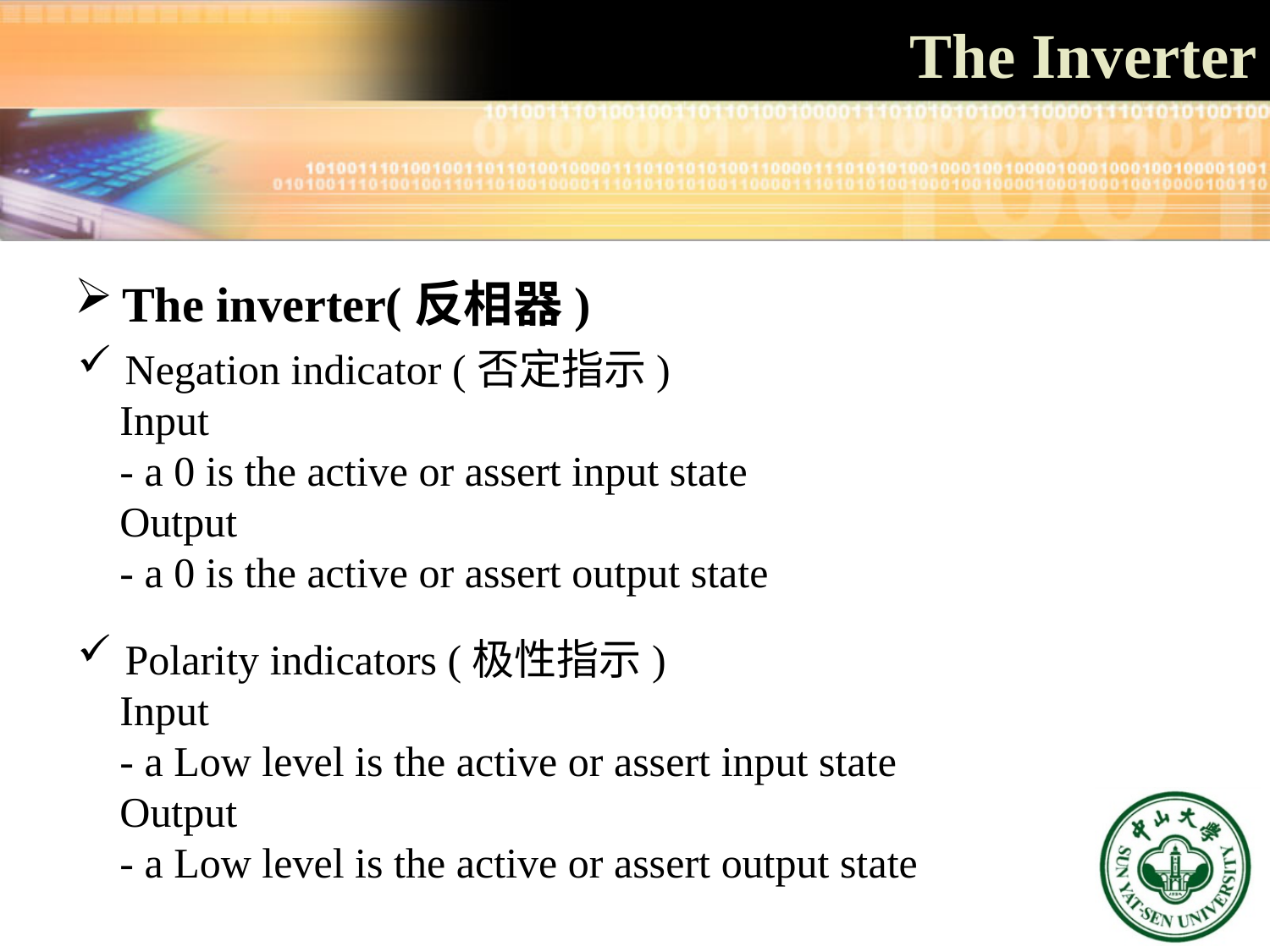

The Inverter
The inverter(反相器)
Negation indicator (否定指示)
    Input
    - a 0 is the active or assert input state
    Output
    - a 0 is the active or assert output state
Polarity indicators (极性指示)
    Input
    - a Low level is the active or assert input state
    Output
    - a Low level is the active or assert output state